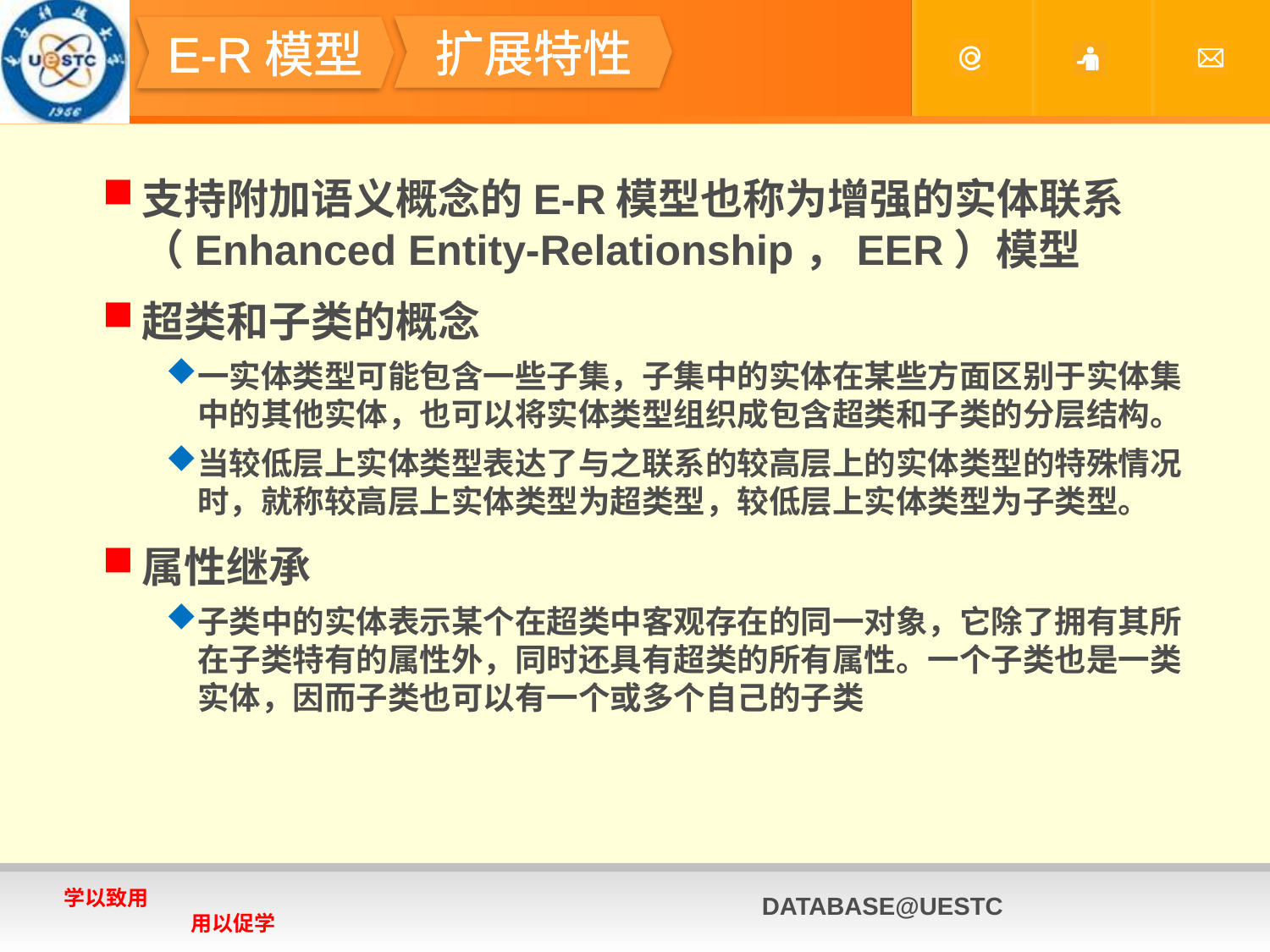

#
扩展特性
E-R模型
支持附加语义概念的E-R模型也称为增强的实体联系（Enhanced Entity-Relationship，EER）模型
超类和子类的概念
一实体类型可能包含一些子集，子集中的实体在某些方面区别于实体集中的其他实体，也可以将实体类型组织成包含超类和子类的分层结构。
当较低层上实体类型表达了与之联系的较高层上的实体类型的特殊情况时，就称较高层上实体类型为超类型，较低层上实体类型为子类型。
属性继承
子类中的实体表示某个在超类中客观存在的同一对象，它除了拥有其所在子类特有的属性外，同时还具有超类的所有属性。一个子类也是一类实体，因而子类也可以有一个或多个自己的子类